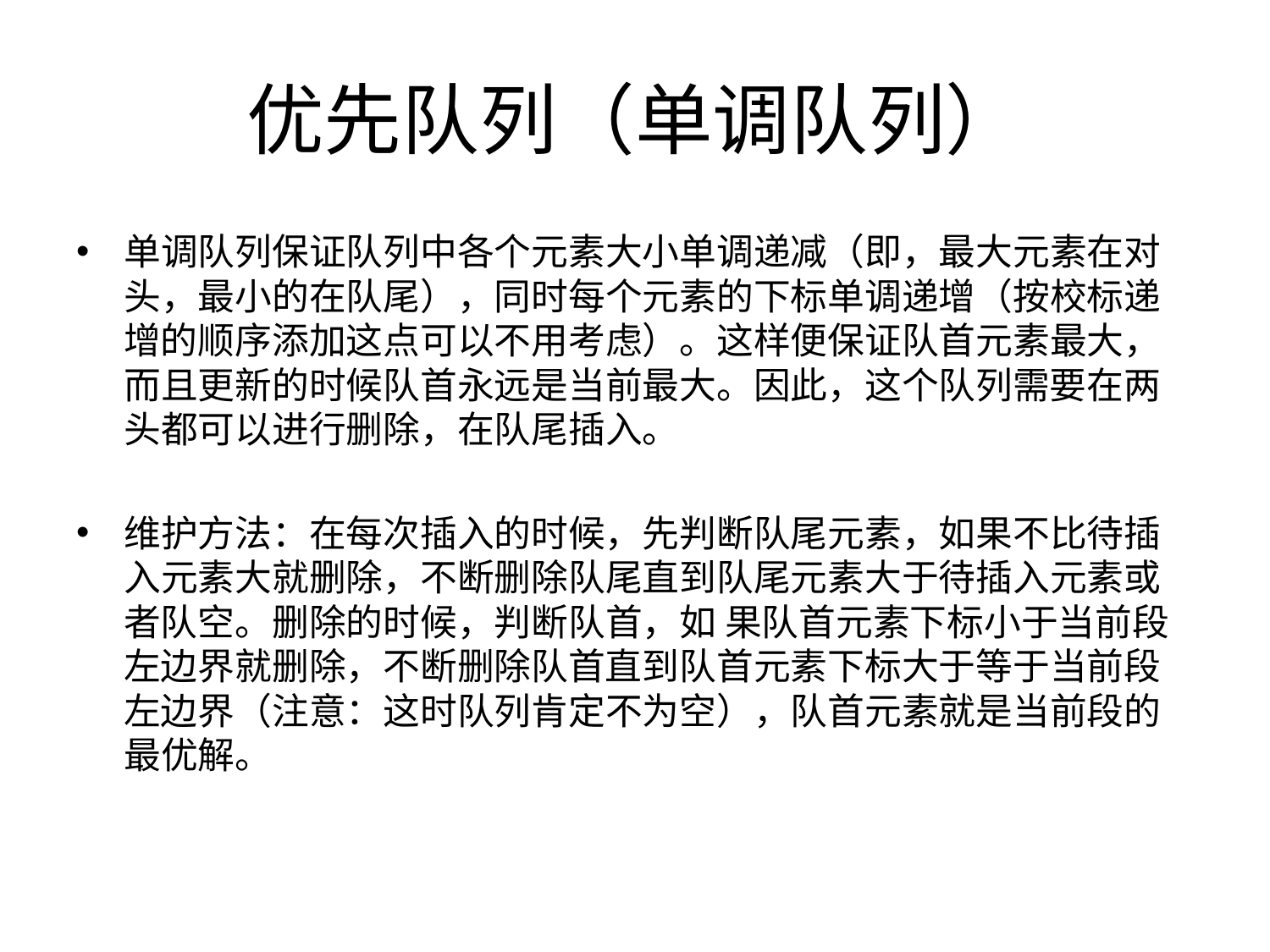

# 优先队列（单调队列）
单调队列保证队列中各个元素大小单调递减（即，最大元素在对头，最小的在队尾），同时每个元素的下标单调递增（按校标递增的顺序添加这点可以不用考虑）。这样便保证队首元素最大，而且更新的时候队首永远是当前最大。因此，这个队列需要在两头都可以进行删除，在队尾插入。

维护方法：在每次插入的时候，先判断队尾元素，如果不比待插入元素大就删除，不断删除队尾直到队尾元素大于待插入元素或者队空。删除的时候，判断队首，如 果队首元素下标小于当前段左边界就删除，不断删除队首直到队首元素下标大于等于当前段左边界（注意：这时队列肯定不为空），队首元素就是当前段的最优解。